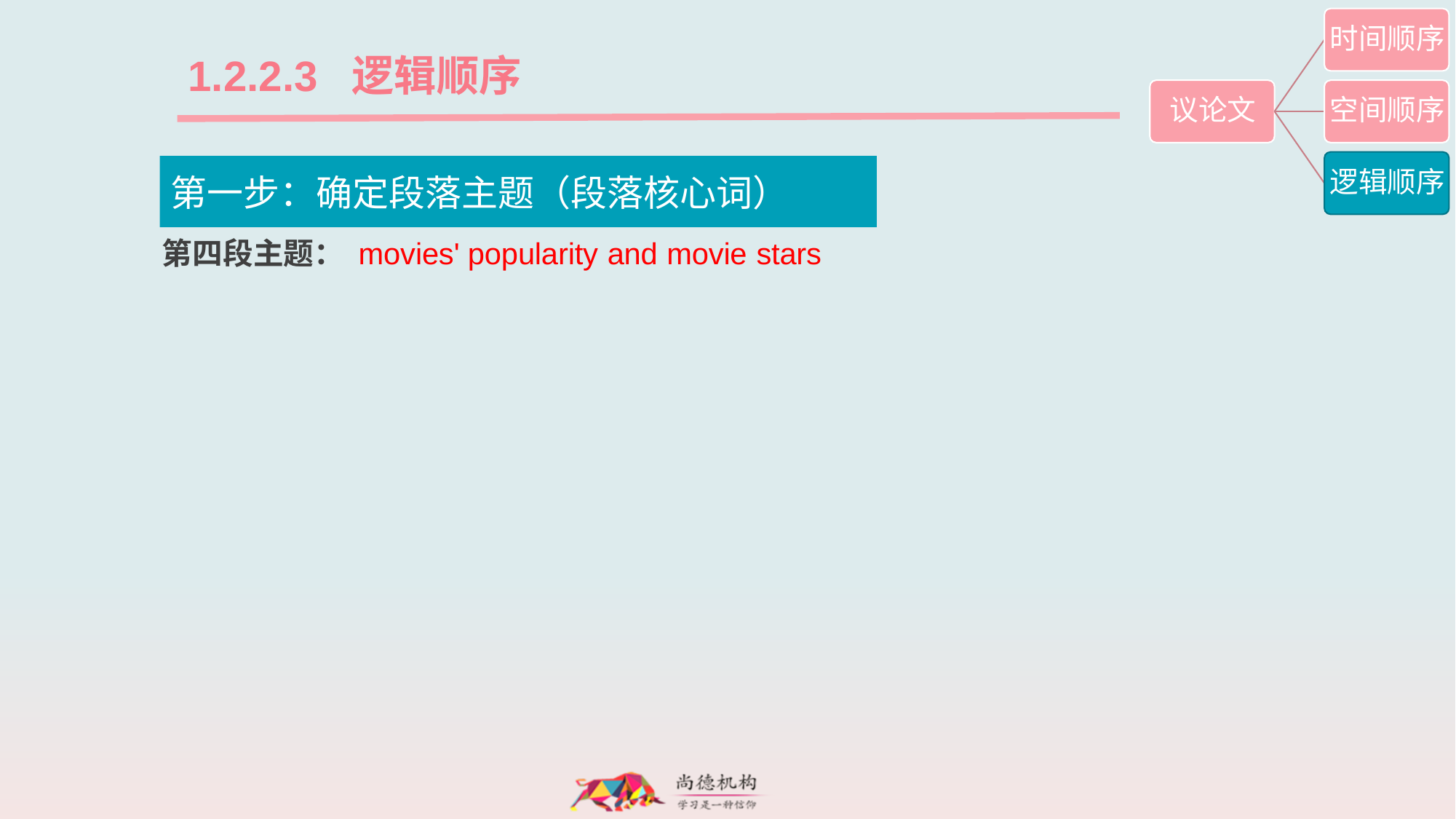

议论文

时间顺序

空间顺序

逻辑顺序
1.2.2.3  逻辑顺序
第一步：确定段落主题（段落核心词）

第四段主题： movies' popularity and movie stars